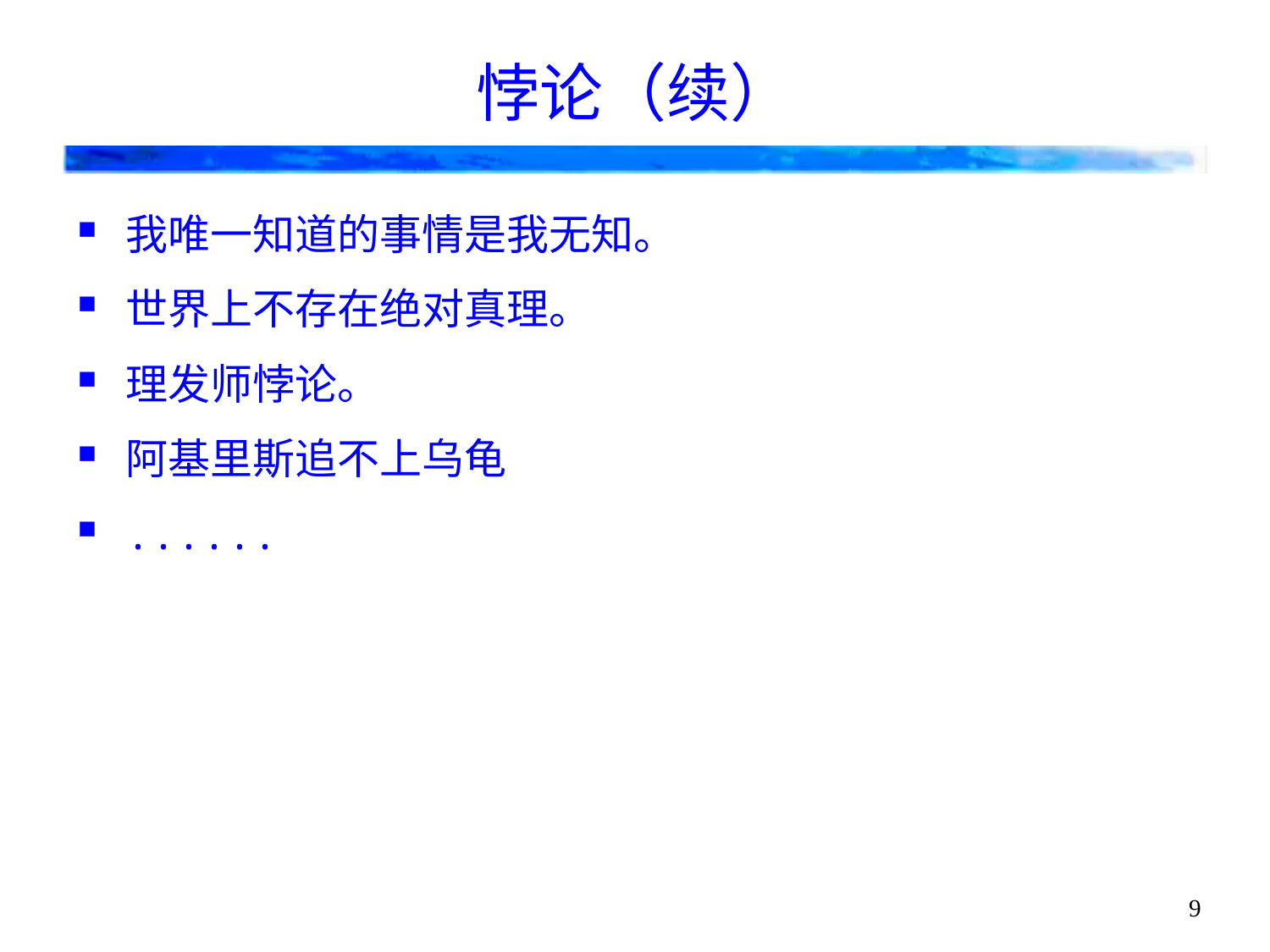

# 悖论（续）
我唯一知道的事情是我无知。
世界上不存在绝对真理。
理发师悖论。
阿基里斯追不上乌龟
......

9